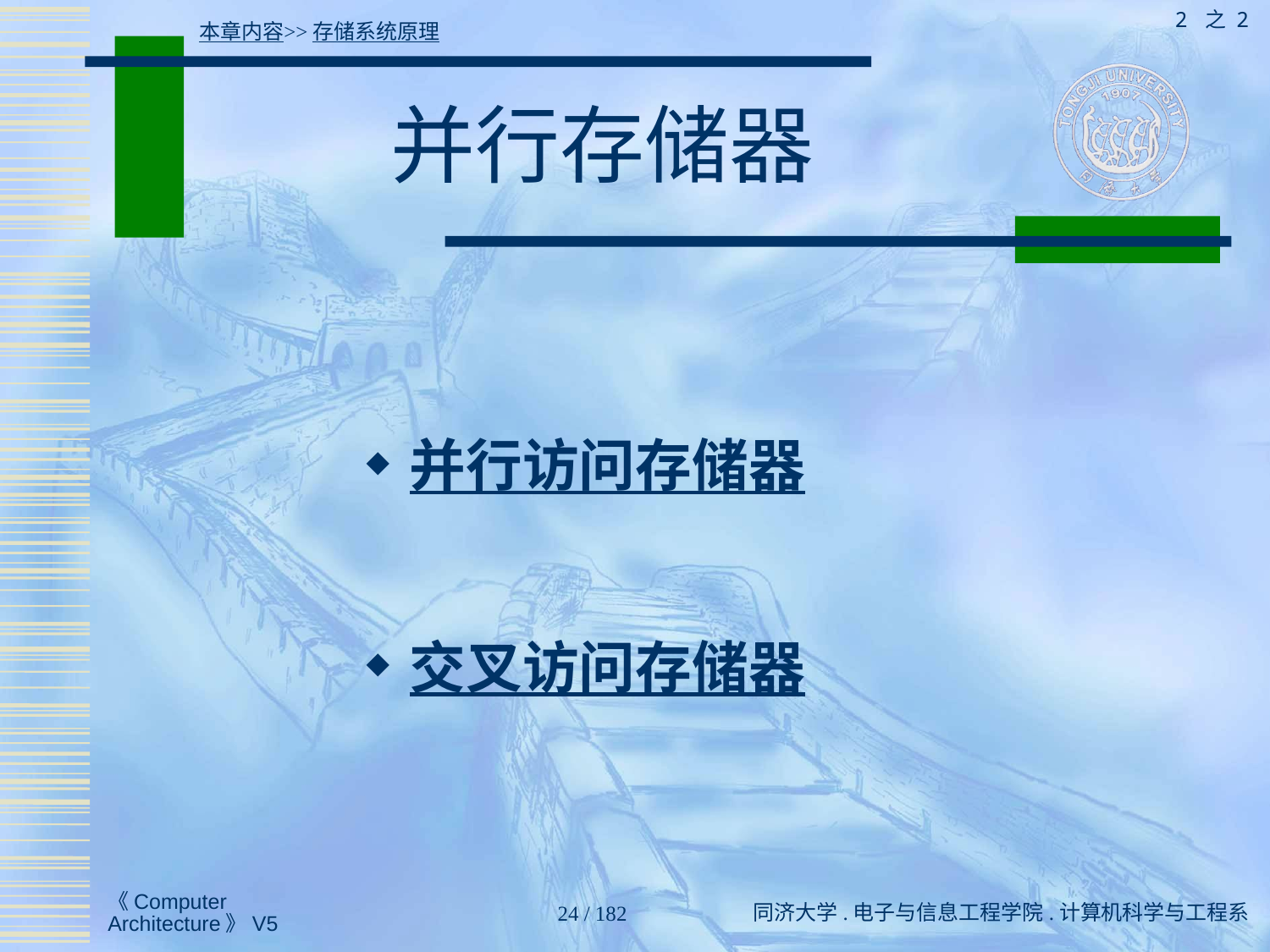

2 之 2
本章内容>>存储系统原理
# 并行存储器
并行访问存储器

交叉访问存储器